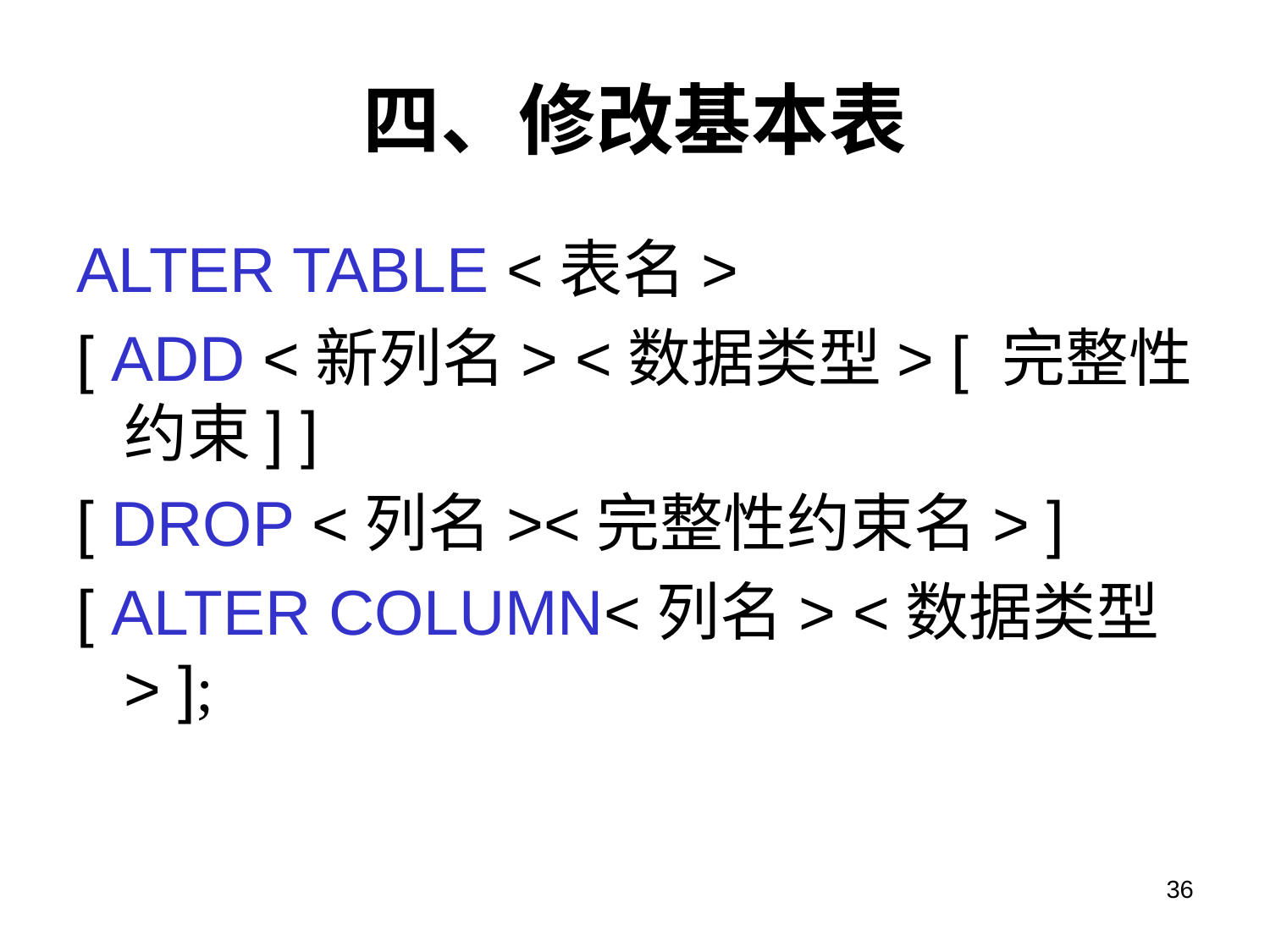

# 四、修改基本表
ALTER TABLE <表名>
[ ADD <新列名> <数据类型> [ 完整性约束] ]
[ DROP <列名><完整性约束名> ]
[ ALTER COLUMN<列名> <数据类型> ];

36